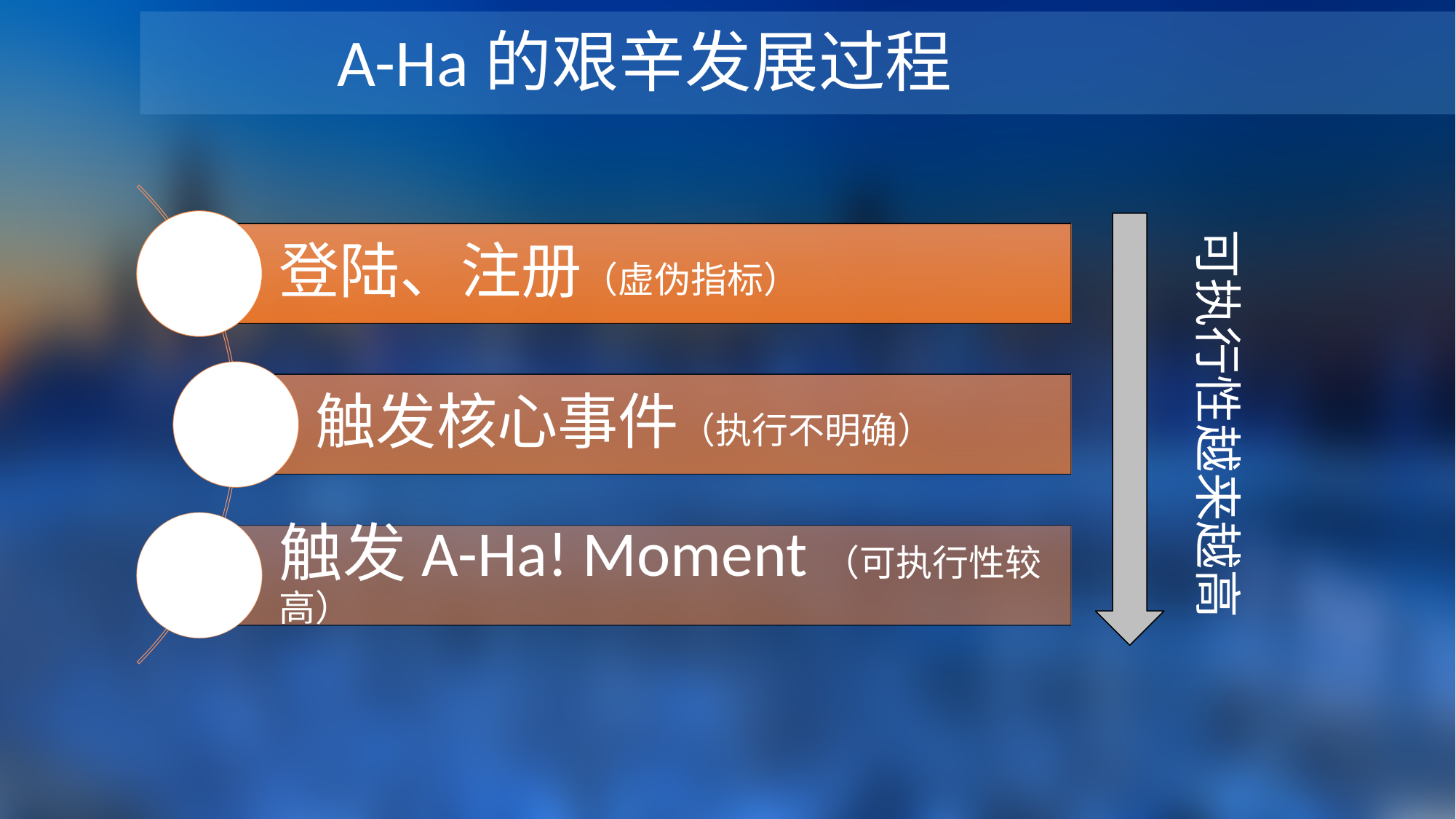

# A-Ha的艰辛发展过程
登陆、注册（虚伪指标）
触发核心事件（执行不明确）
触发A-Ha! Moment（可执行性较高）

可执行性越来越高